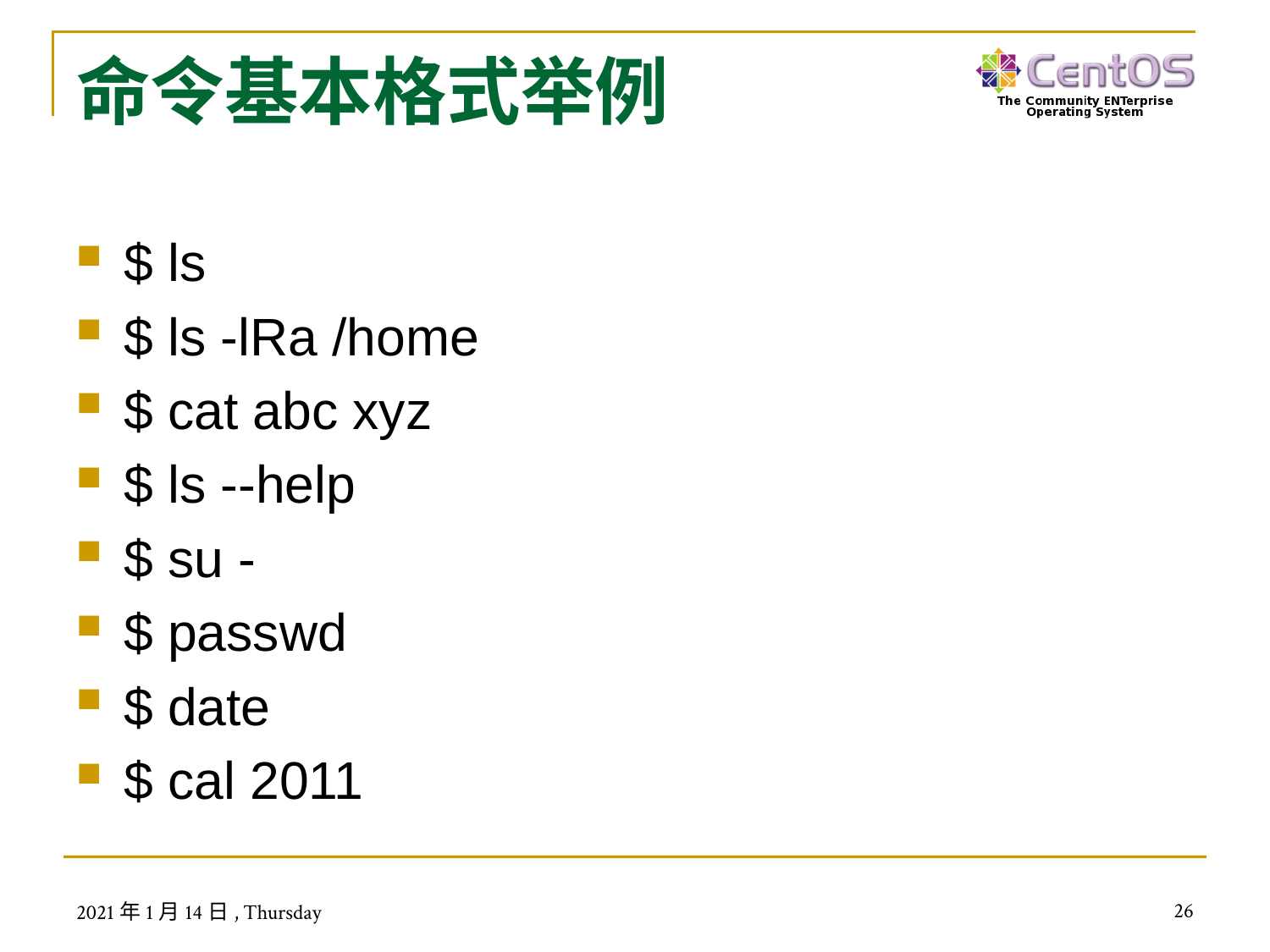

# 命令基本格式举例
$ ls
$ ls -lRa /home
$ cat abc xyz
$ ls --help
$ su -
$ passwd
$ date
$ cal 2011
2021年1月14日, Thursday
26